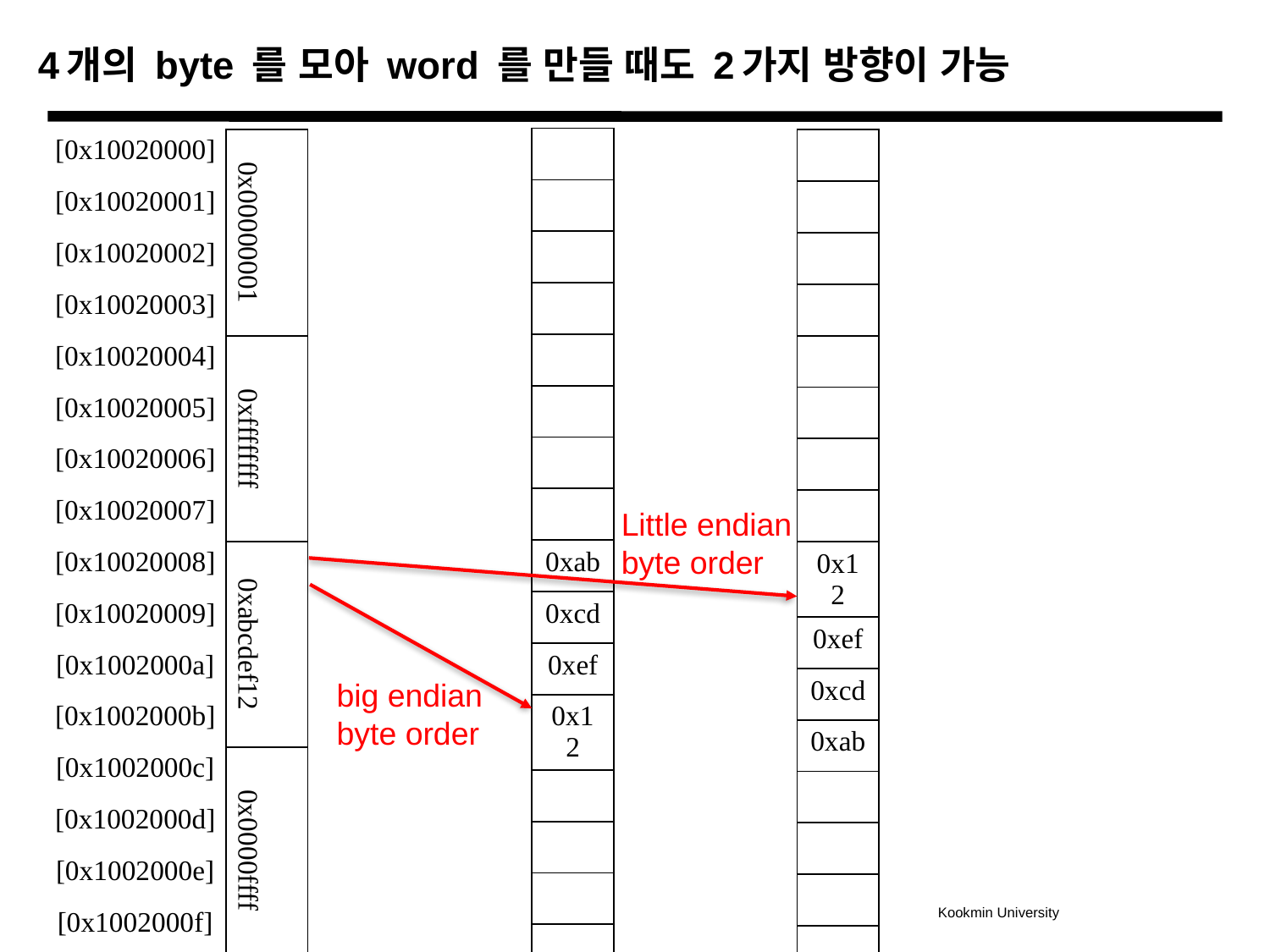

# 4개의 byte 를 모아 word 를 만들 때도 2가지 방향이 가능
|  |
| --- |
|  |
|  |
|  |
|  |
|  |
|  |
|  |
| 0xab |
| 0xcd |
| 0xef |
| 0x12 |
|  |
|  |
|  |
|  |
| [0x10020000] |
| --- |
| [0x10020001] |
| [0x10020002] |
| [0x10020003] |
| [0x10020004] |
| [0x10020005] |
| [0x10020006] |
| [0x10020007] |
| [0x10020008] |
| [0x10020009] |
| [0x1002000a] |
| [0x1002000b] |
| [0x1002000c] |
| [0x1002000d] |
| [0x1002000e] |
| [0x1002000f] |
| 0x00000001 |
| --- |
| 0xffffffff |
| 0xabcdef12 |
| 0x0000ffff |
|  |
| --- |
|  |
|  |
|  |
|  |
|  |
|  |
|  |
| 0x12 |
| 0xef |
| 0xcd |
| 0xab |
|  |
|  |
|  |
|  |

Little endian
byte order
big endian
byte order